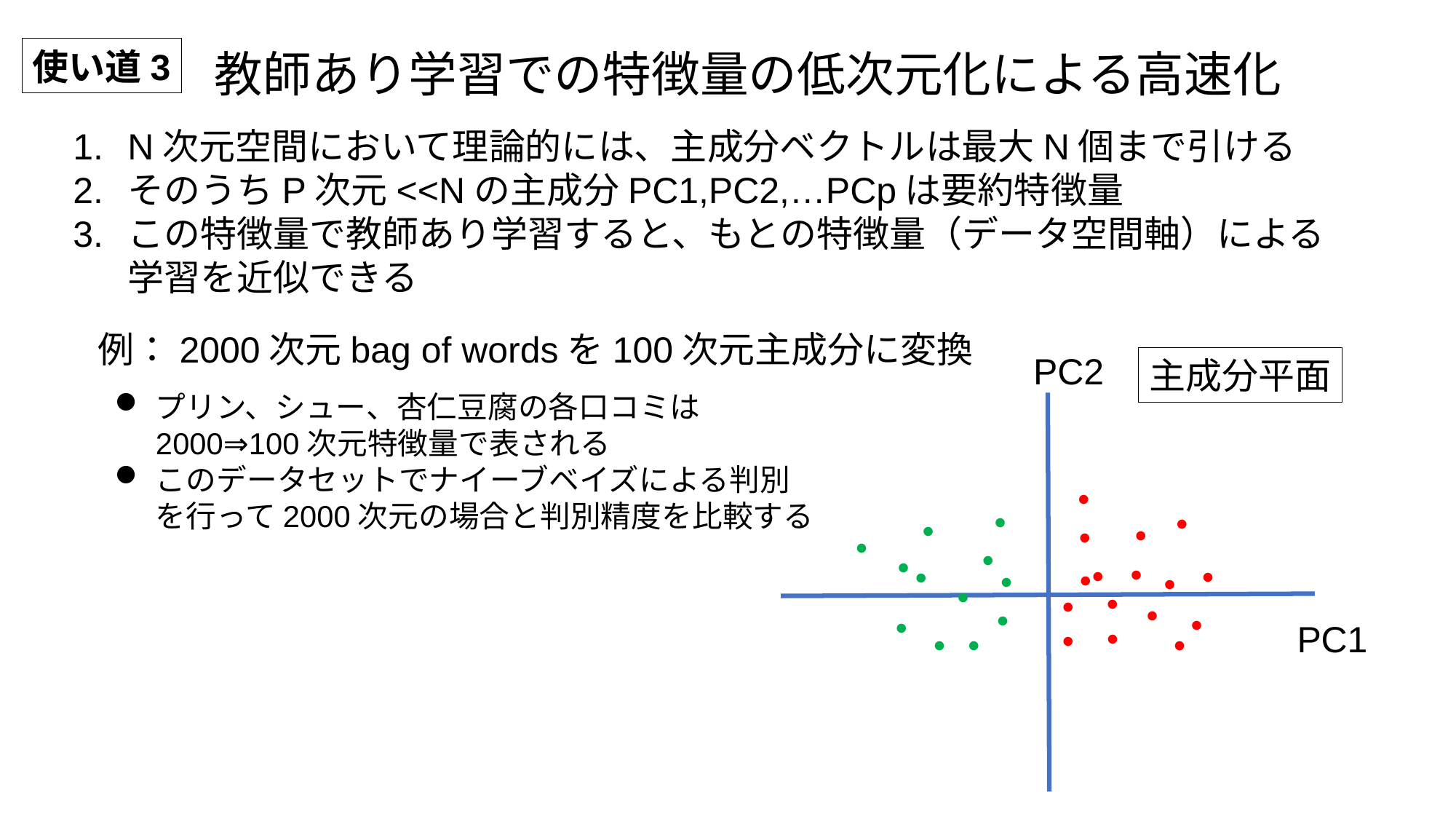

使い道3
教師あり学習での特徴量の低次元化による高速化

N次元空間において理論的には、主成分ベクトルは最大N個まで引ける
そのうちP次元<<Nの主成分PC1,PC2,…PCpは要約特徴量
この特徴量で教師あり学習すると、もとの特徴量（データ空間軸）による学習を近似できる
例：2000次元bag of wordsを100次元主成分に変換
PC2
主成分平面
プリン、シュー、杏仁豆腐の各口コミは2000⇒100次元特徴量で表される
このデータセットでナイーブベイズによる判別を行って2000次元の場合と判別精度を比較する
●
●
●
●
●
●
●
●
●
●
●
●
●
●
●
●
●
●
●
●
●
PC1
●
●
●
●
●
●
●